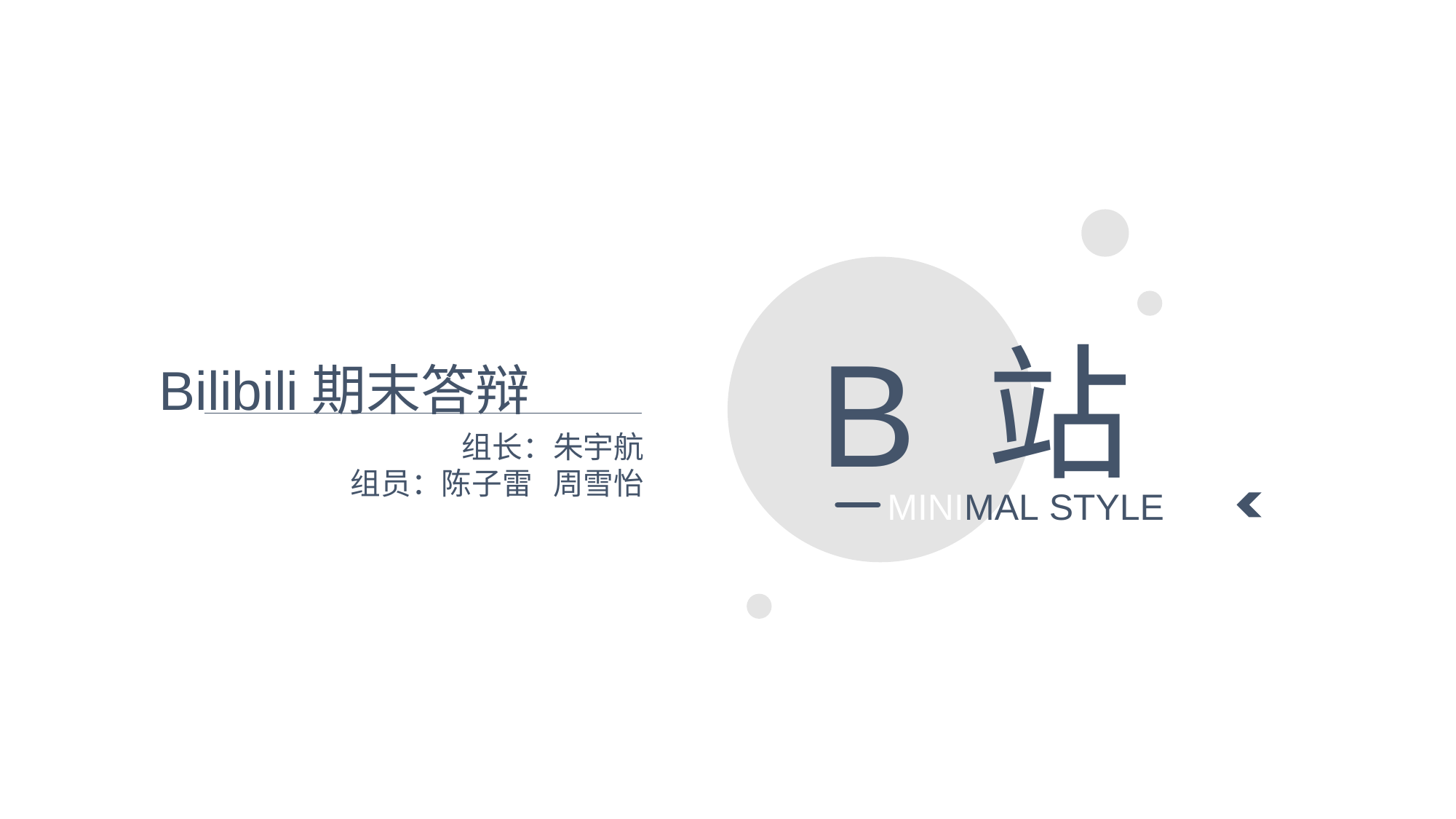

B
站

Bilibili期末答辩
组长：朱宇航
组员：陈子雷   周雪怡
MINIMAL STYLE